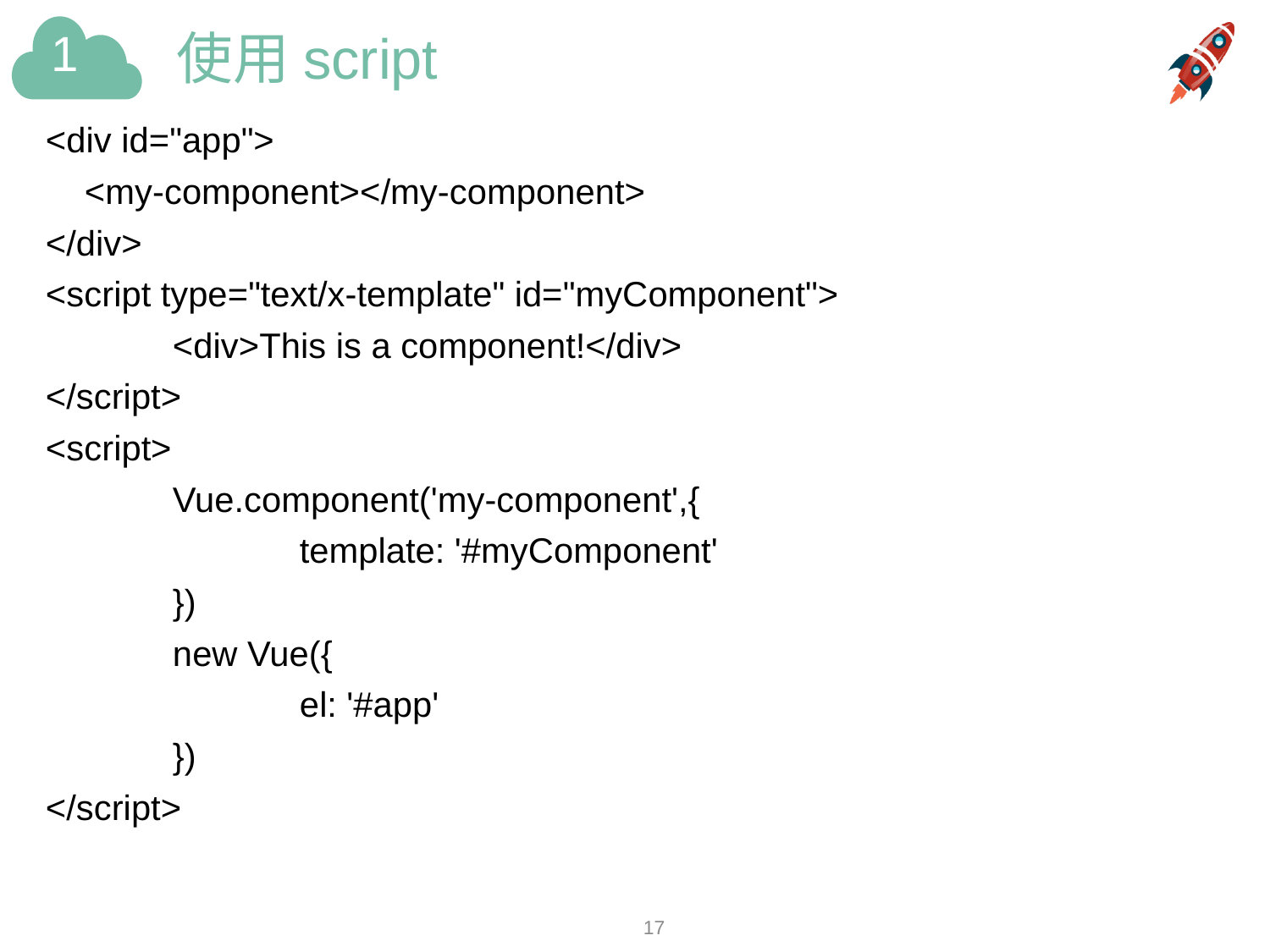

# 使用script
<div id="app">
    <my-component></my-component>
</div>
<script type="text/x-template" id="myComponent">
	<div>This is a component!</div>
</script>
<script>
	Vue.component('my-component',{
		template: '#myComponent'
	})
	new Vue({
		el: '#app'
	})
</script>
17